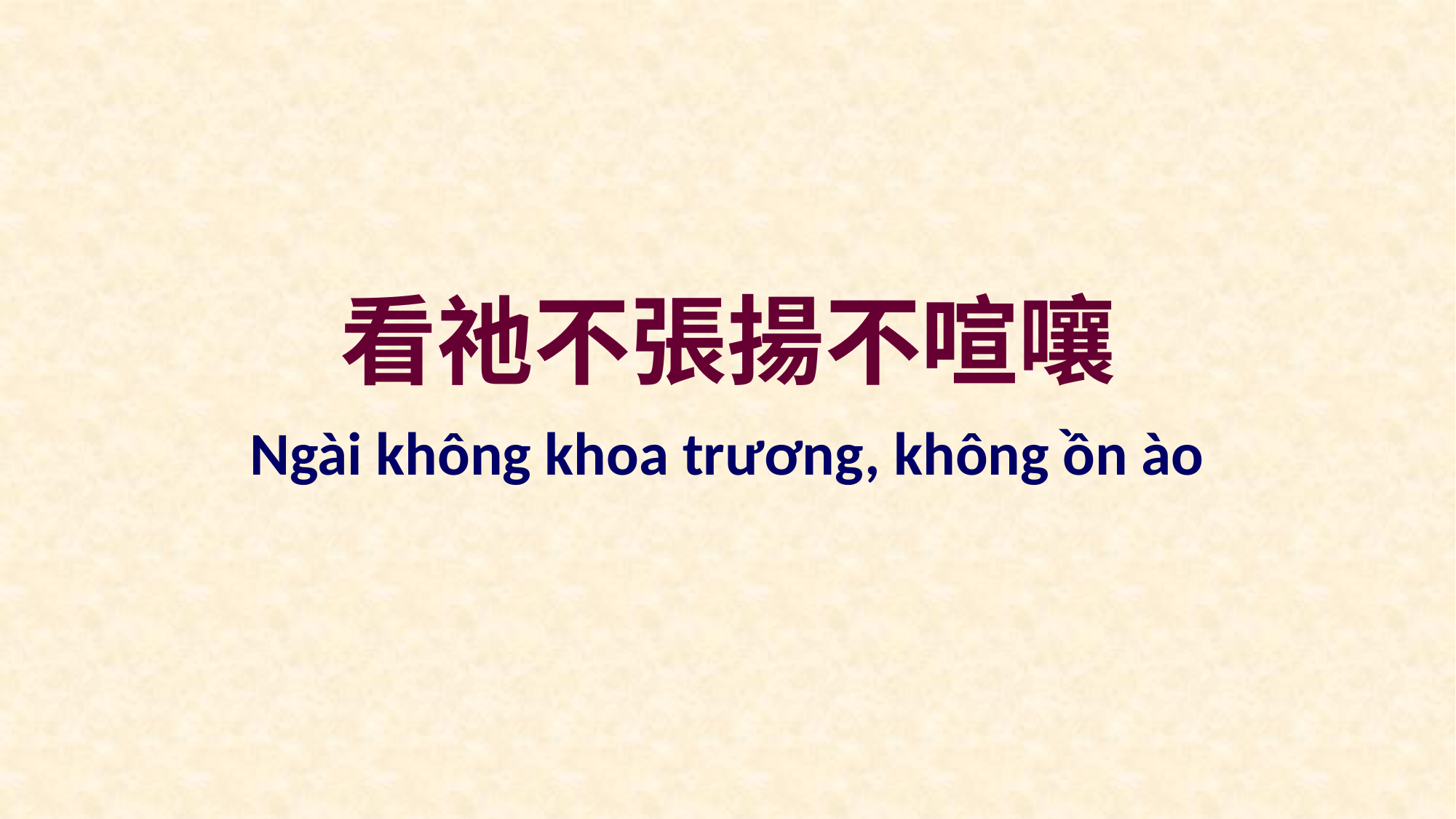

看祂不張揚不喧嚷
Ngài không khoa trương, không ồn ào